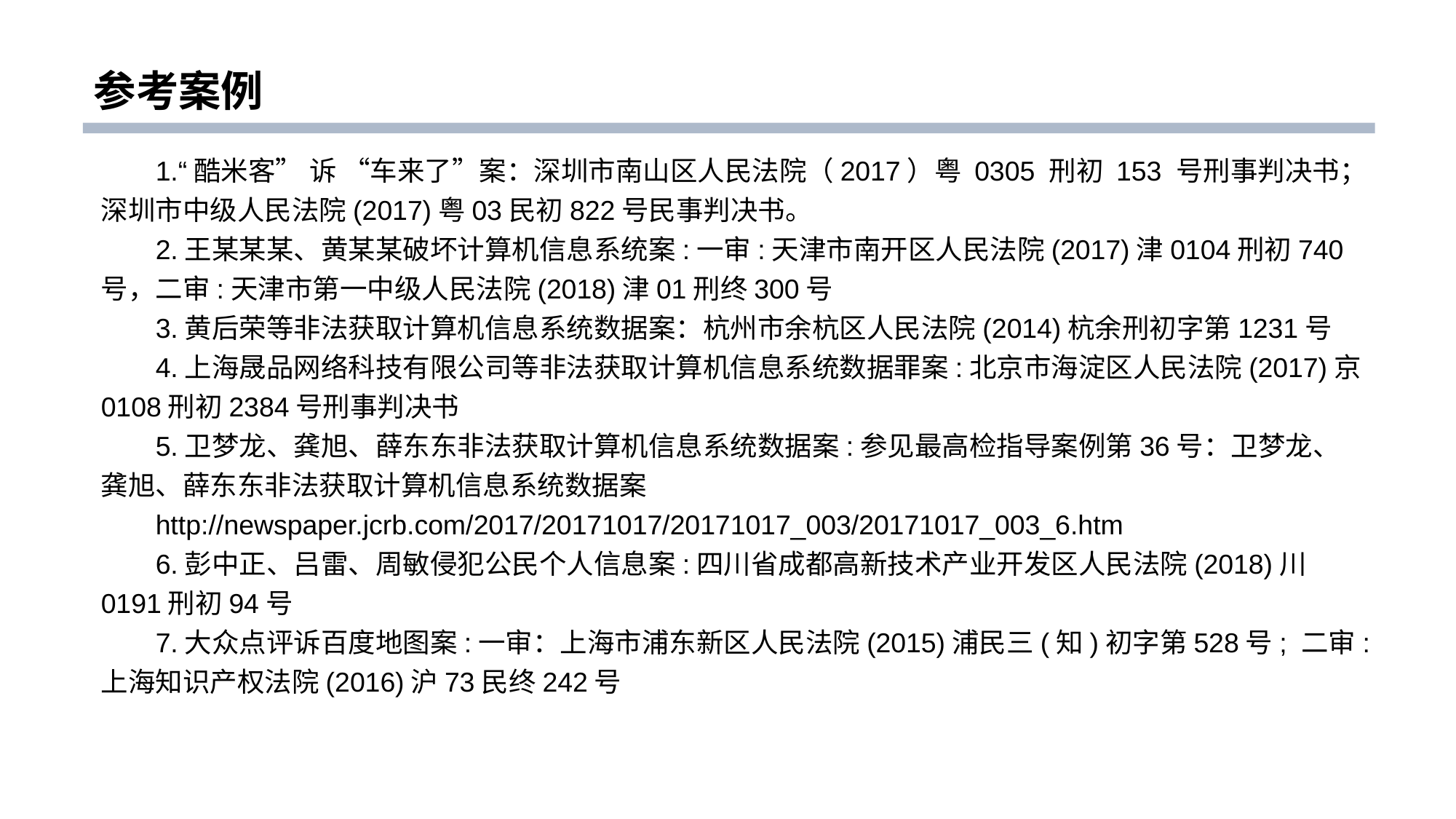

# 参考案例
1.“酷米客” 诉 “车来了”案：深圳市南山区人民法院（2017）粤 0305 刑初 153 号刑事判决书；深圳市中级人民法院(2017)粤03民初822号民事判决书。
2.王某某某、黄某某破坏计算机信息系统案:一审:天津市南开区人民法院(2017)津0104刑初740号，二审:天津市第一中级人民法院(2018)津01刑终300号
3.黄后荣等非法获取计算机信息系统数据案：杭州市余杭区人民法院(2014)杭余刑初字第1231号
4.上海晟品网络科技有限公司等非法获取计算机信息系统数据罪案:北京市海淀区人民法院(2017)京0108刑初2384号刑事判决书
5.卫梦龙、龚旭、薛东东非法获取计算机信息系统数据案:参见最高检指导案例第36号：卫梦龙、龚旭、薛东东非法获取计算机信息系统数据案
http://newspaper.jcrb.com/2017/20171017/20171017_003/20171017_003_6.htm
6.彭中正、吕雷、周敏侵犯公民个人信息案:四川省成都高新技术产业开发区人民法院(2018)川0191刑初94号
7.大众点评诉百度地图案:一审：上海市浦东新区人民法院(2015)浦民三(知)初字第528号; 二审:上海知识产权法院(2016)沪73民终242号
40